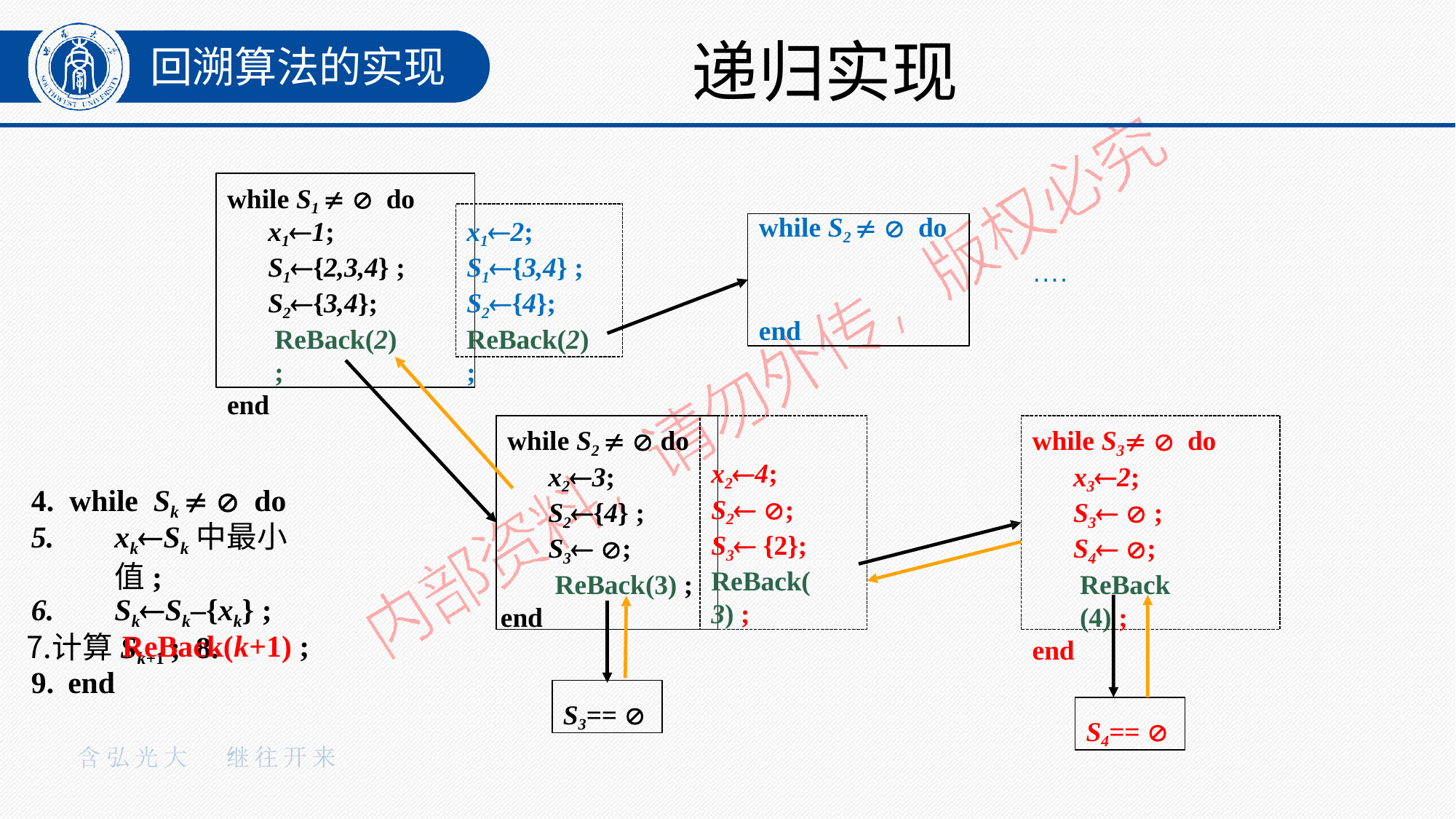

# 递归实现

回溯算法的实现

while S1 ≠ ∅ do

x1←1;  S1←{2,3,4} ;
S2←{3,4};
ReBack(2) ;
end
x1←2;  S1←{3,4} ;
S2←{4};
ReBack(2) ;
while S2 ≠ ∅ do

end
····

while S2 ≠ ∅ do  x2←3;  S2←{4} ;
S3← ∅;  ReBack(3) ;
end
while S3≠ ∅ do
x3←2;  S3← ∅ ;  S4← ∅;
ReBack(4) ;
end
x2←4;  S2← ∅;  S3← {2};
ReBack(3) ;
4.  while  Sk ≠ ∅	do
xk←Sk中最小值;
Sk←Sk–{xk} ;
计算Sk+1 ;  8.

ReBack(k+1) ;
9. end
S3== ∅
S4== ∅